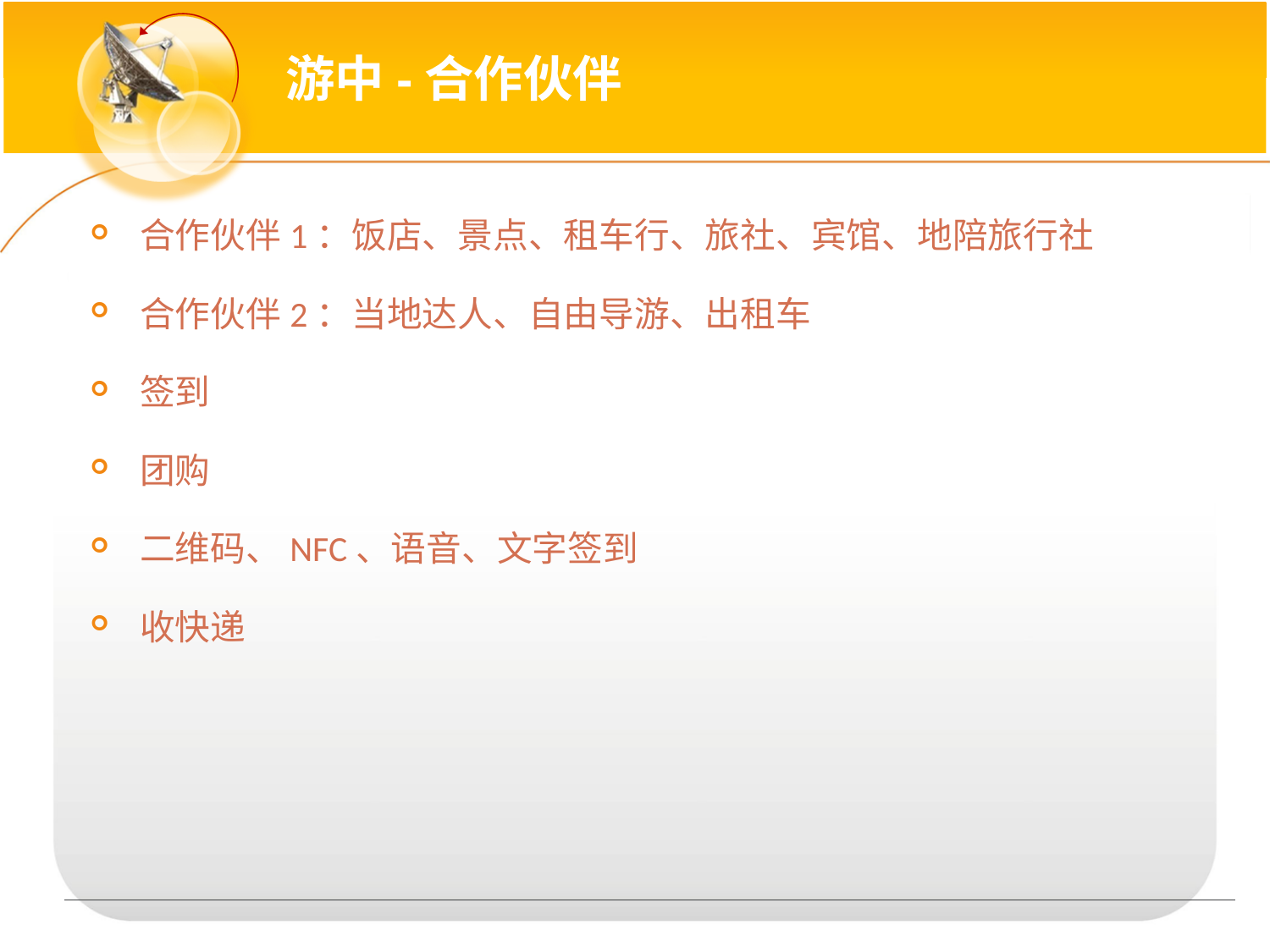

# 游中-合作伙伴
合作伙伴1：饭店、景点、租车行、旅社、宾馆、地陪旅行社
合作伙伴2：当地达人、自由导游、出租车
签到
团购
二维码、NFC、语音、文字签到
收快递